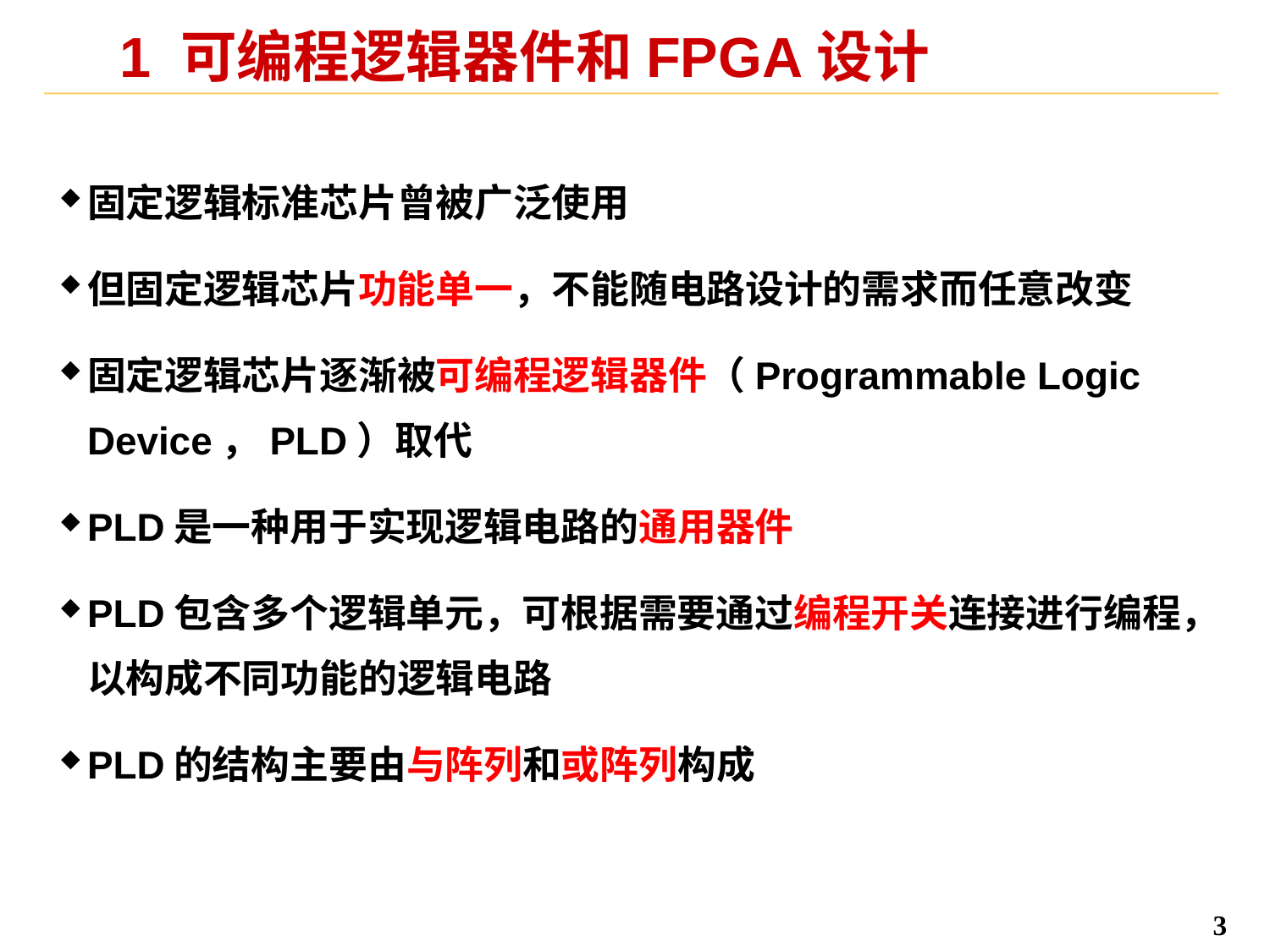

# 1 可编程逻辑器件和FPGA设计
固定逻辑标准芯片曾被广泛使用
但固定逻辑芯片功能单一，不能随电路设计的需求而任意改变
固定逻辑芯片逐渐被可编程逻辑器件（Programmable Logic Device，PLD）取代
PLD是一种用于实现逻辑电路的通用器件
PLD包含多个逻辑单元，可根据需要通过编程开关连接进行编程，以构成不同功能的逻辑电路
PLD的结构主要由与阵列和或阵列构成
3